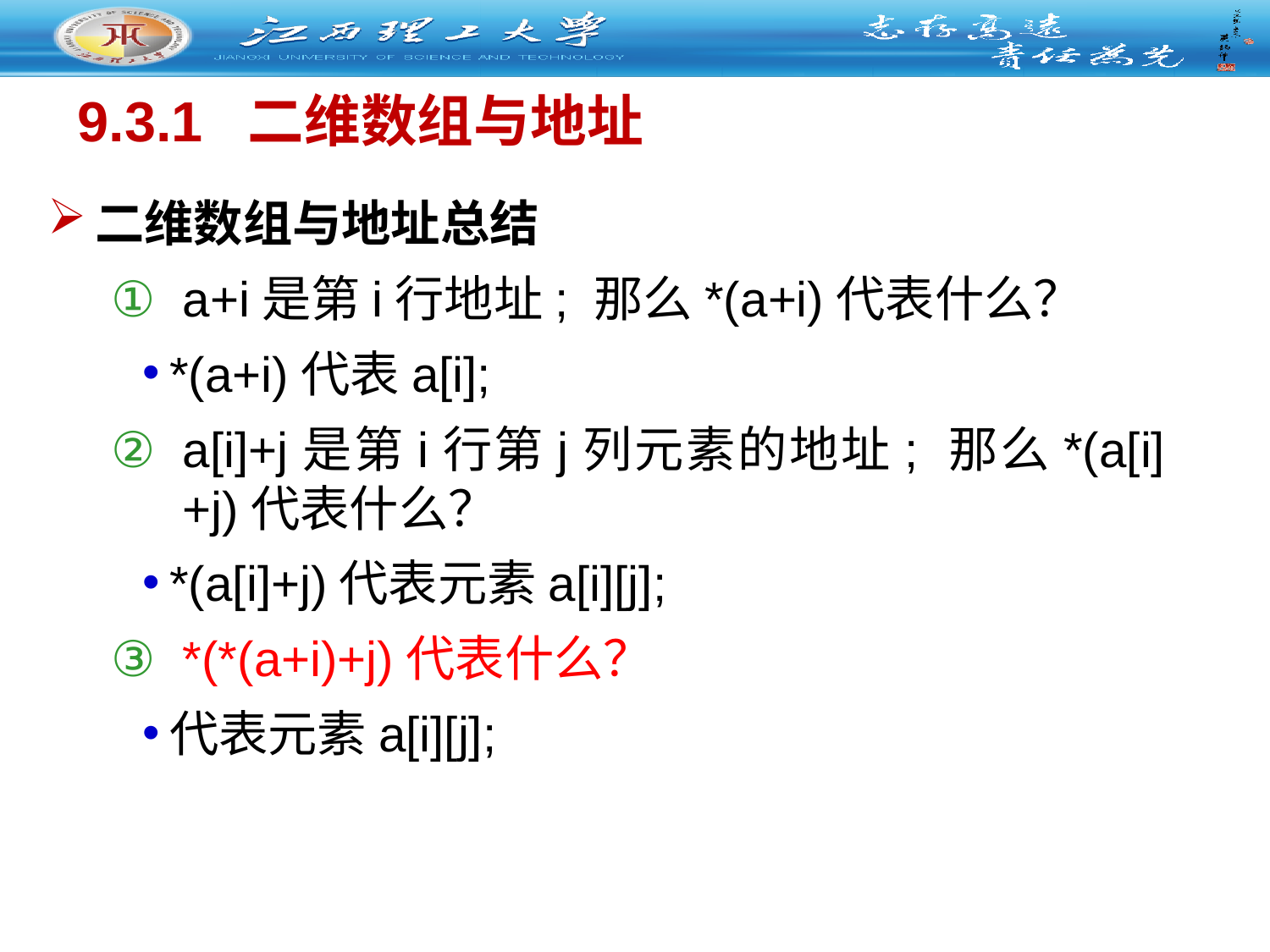

# 9.3.1  二维数组与地址
二维数组与地址总结
a+i是第i行地址; 那么*(a+i)代表什么？
*(a+i)代表a[i];
a[i]+j是第i行第j列元素的地址; 那么*(a[i]+j)代表什么？
*(a[i]+j)代表元素a[i][j];
*(*(a+i)+j)代表什么？
代表元素a[i][j];